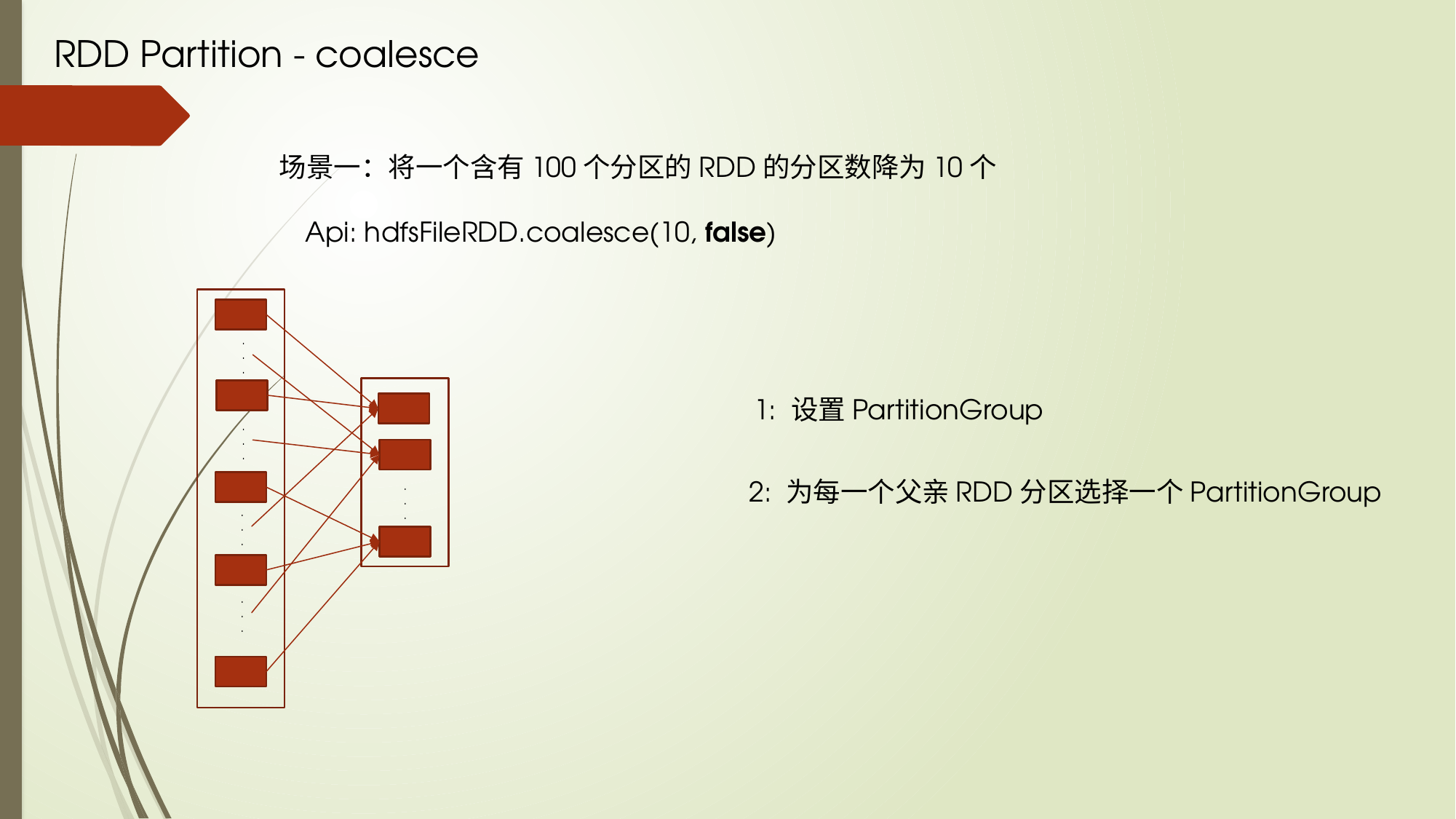

RDD Partition - coalesce
场景一：将一个含有100个分区的RDD的分区数降为10个
Api: hdfsFileRDD.coalesce(10, false)

.
.
.

1: 设置PartitionGroup

.
.
.

2: 为每一个父亲RDD分区选择一个PartitionGroup

.
.
.
.
.
.

.
.
.